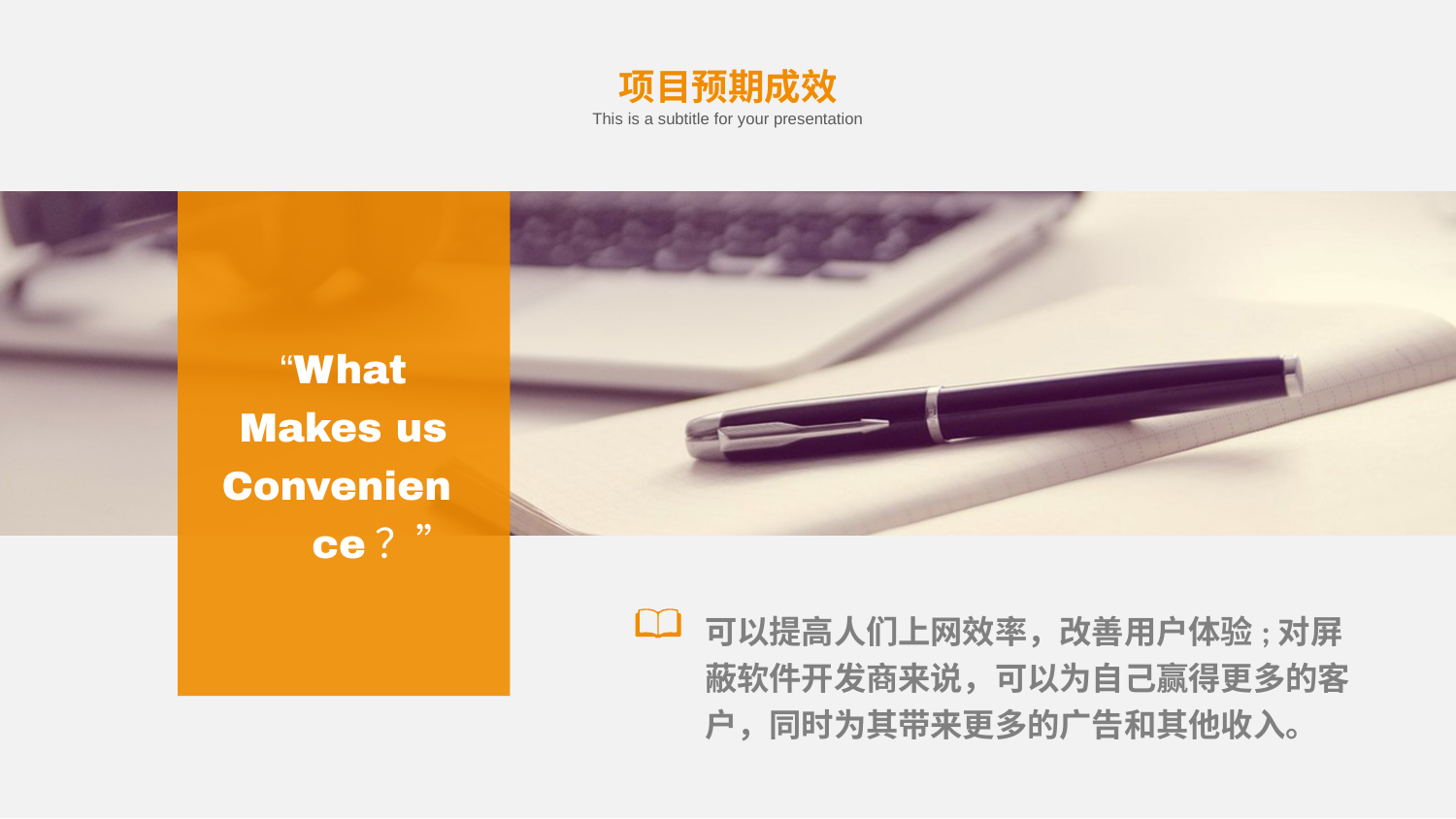

项目预期成效
This is a subtitle for your presentation

“What
Makes us
Convenien        ce？”
可以提高人们上网效率，改善用户体验;对屏蔽软件开发商来说，可以为自己赢得更多的客户，同时为其带来更多的广告和其他收入。